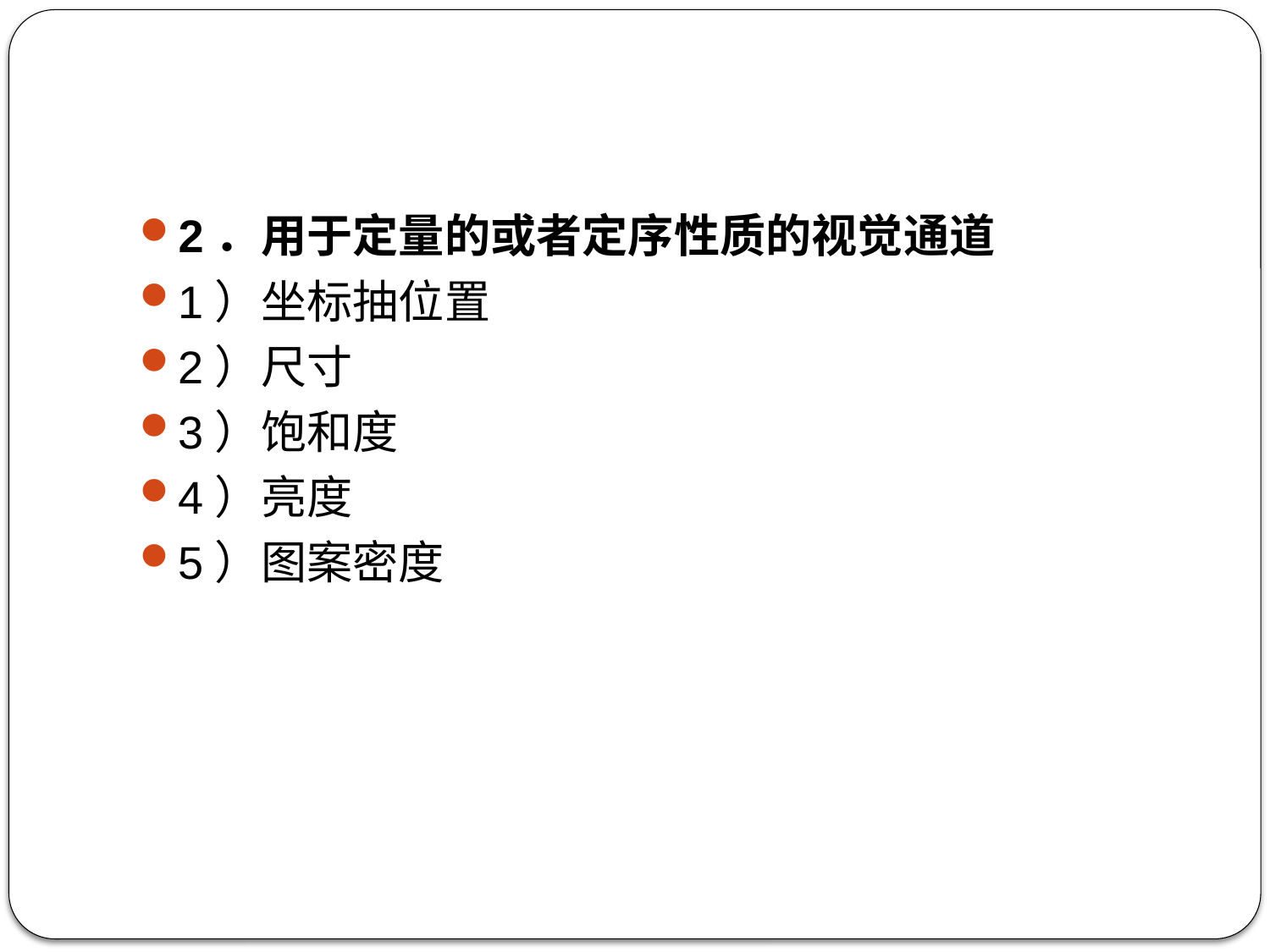

#
2．用于定量的或者定序性质的视觉通道
1）坐标抽位置
2）尺寸
3）饱和度
4）亮度
5）图案密度